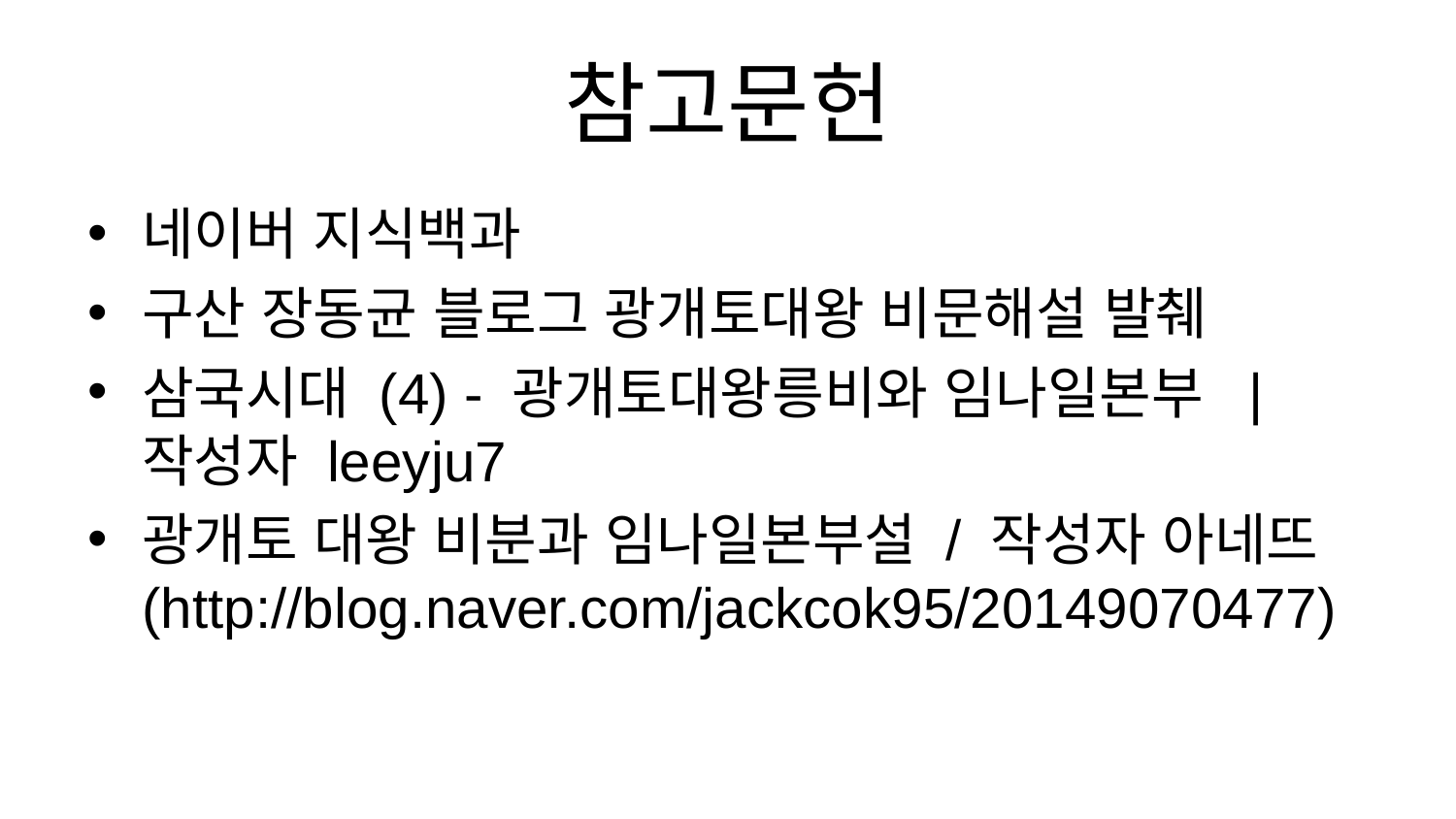

# 참고문헌
네이버 지식백과
구산 장동균 블로그 광개토대왕 비문해설 발췌
삼국시대 (4) - 광개토대왕릉비와 임나일본부  |작성자 leeyju7
광개토 대왕 비분과 임나일본부설 / 작성자 아네뜨 (http://blog.naver.com/jackcok95/20149070477)